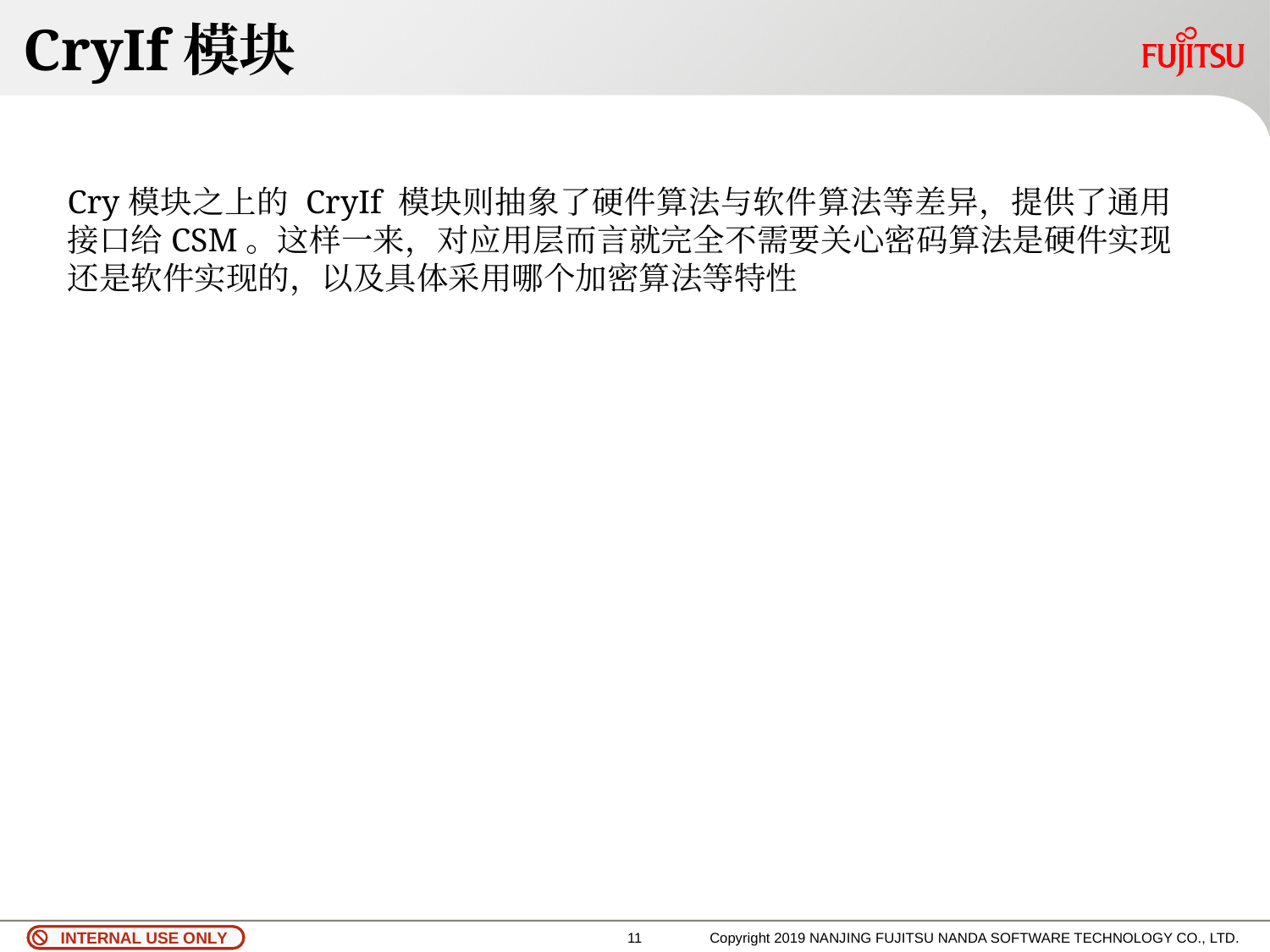

# CryIf模块
Cry模块之上的 CryIf 模块则抽象了硬件算法与软件算法等差异，提供了通用接口给CSM。这样一来，对应用层而言就完全不需要关心密码算法是硬件实现还是软件实现的，以及具体采用哪个加密算法等特性

11
Copyright 2019 NANJING FUJITSU NANDA SOFTWARE TECHNOLOGY CO., LTD.